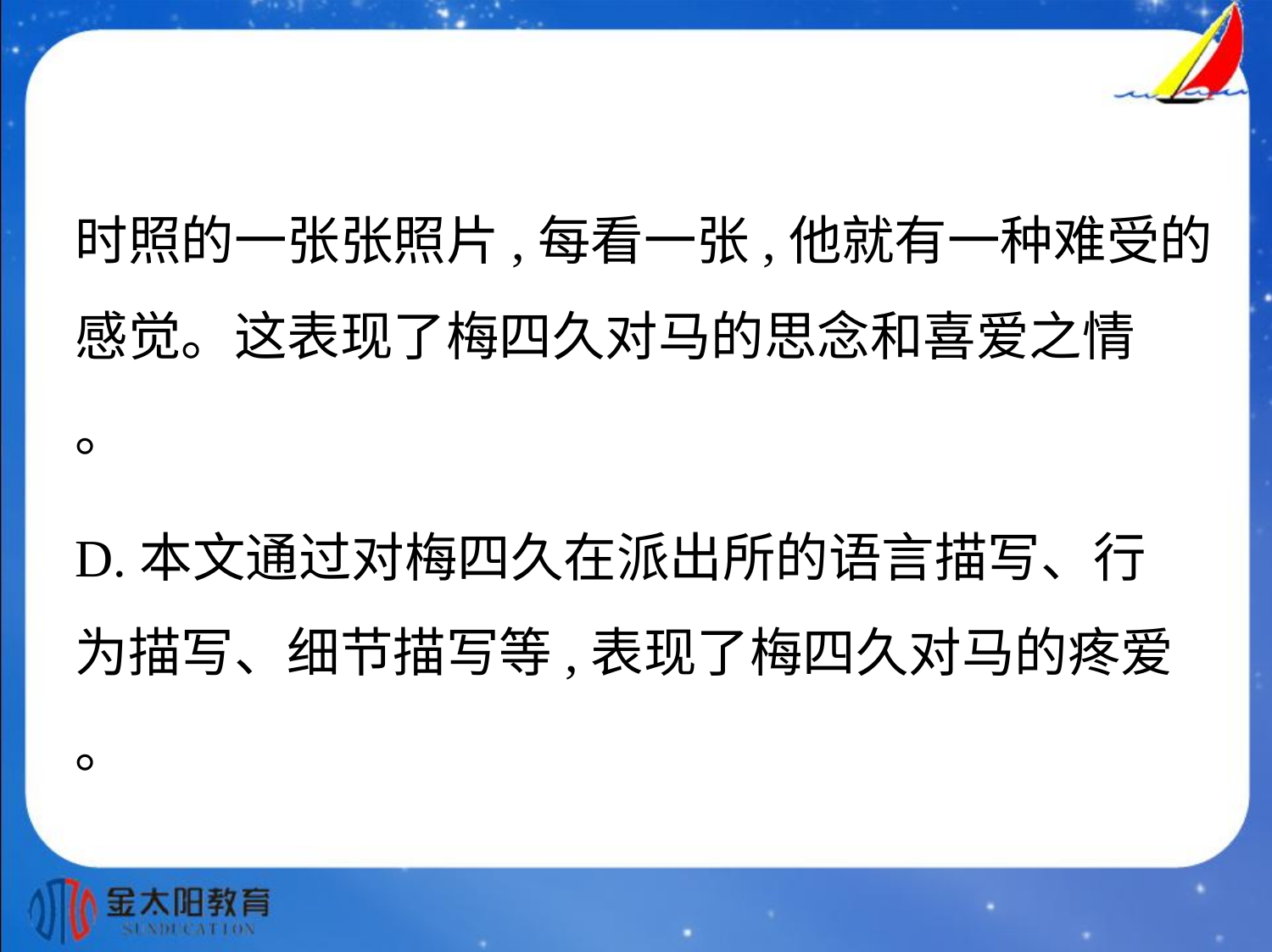

时照的一张张照片,每看一张,他就有一种难受的
感觉。这表现了梅四久对马的思念和喜爱之情
。
D.本文通过对梅四久在派出所的语言描写、行
为描写、细节描写等,表现了梅四久对马的疼爱
。